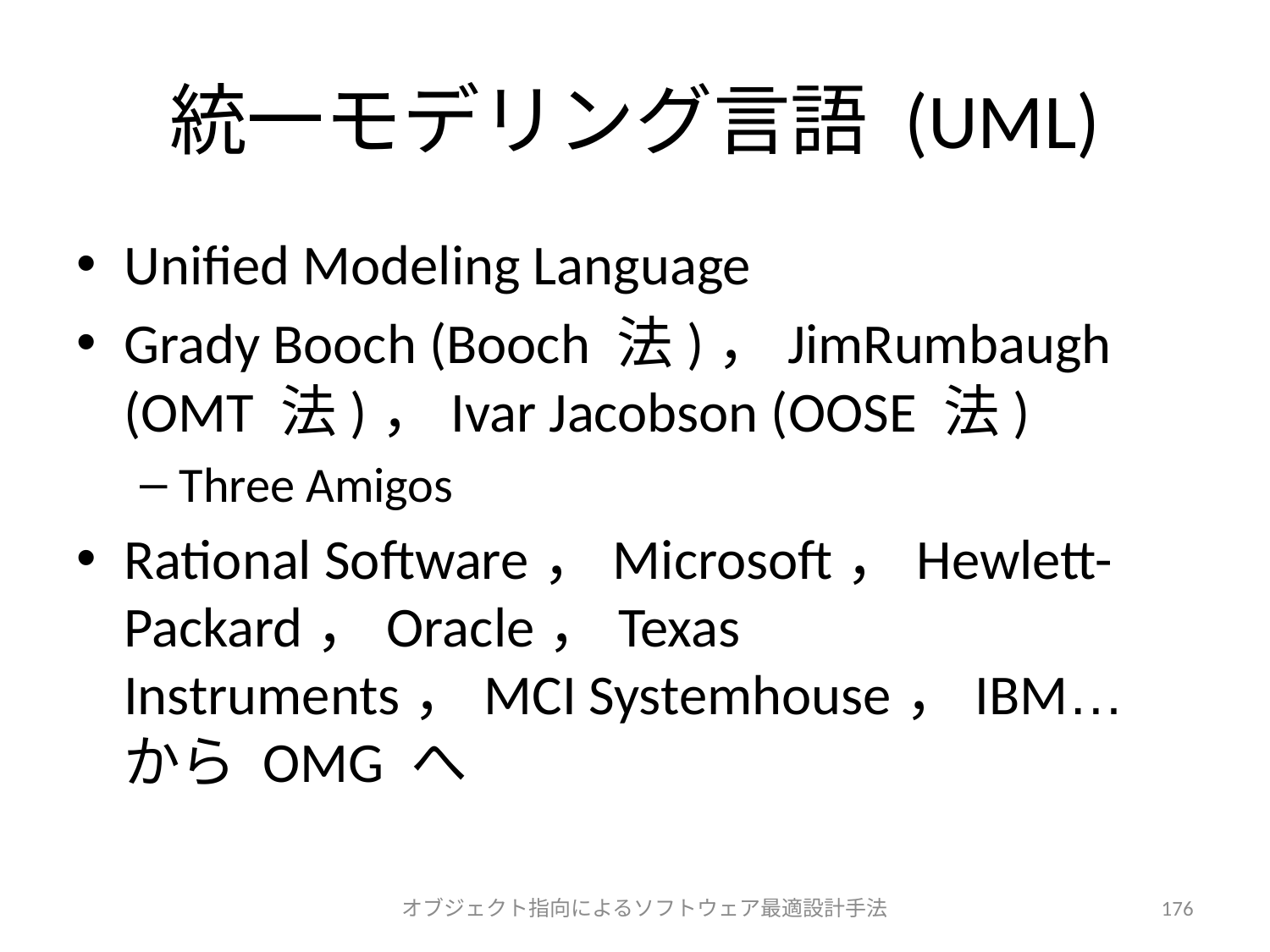

# 統一モデリング言語 (UML)
Unified Modeling Language
Grady Booch (Booch 法)，JimRumbaugh (OMT 法)，Ivar Jacobson (OOSE 法)
Three Amigos
Rational Software，Microsoft，Hewlett-Packard，Oracle，Texas Instruments，MCI Systemhouse，IBM… から OMG へ
オブジェクト指向によるソフトウェア最適設計手法
176